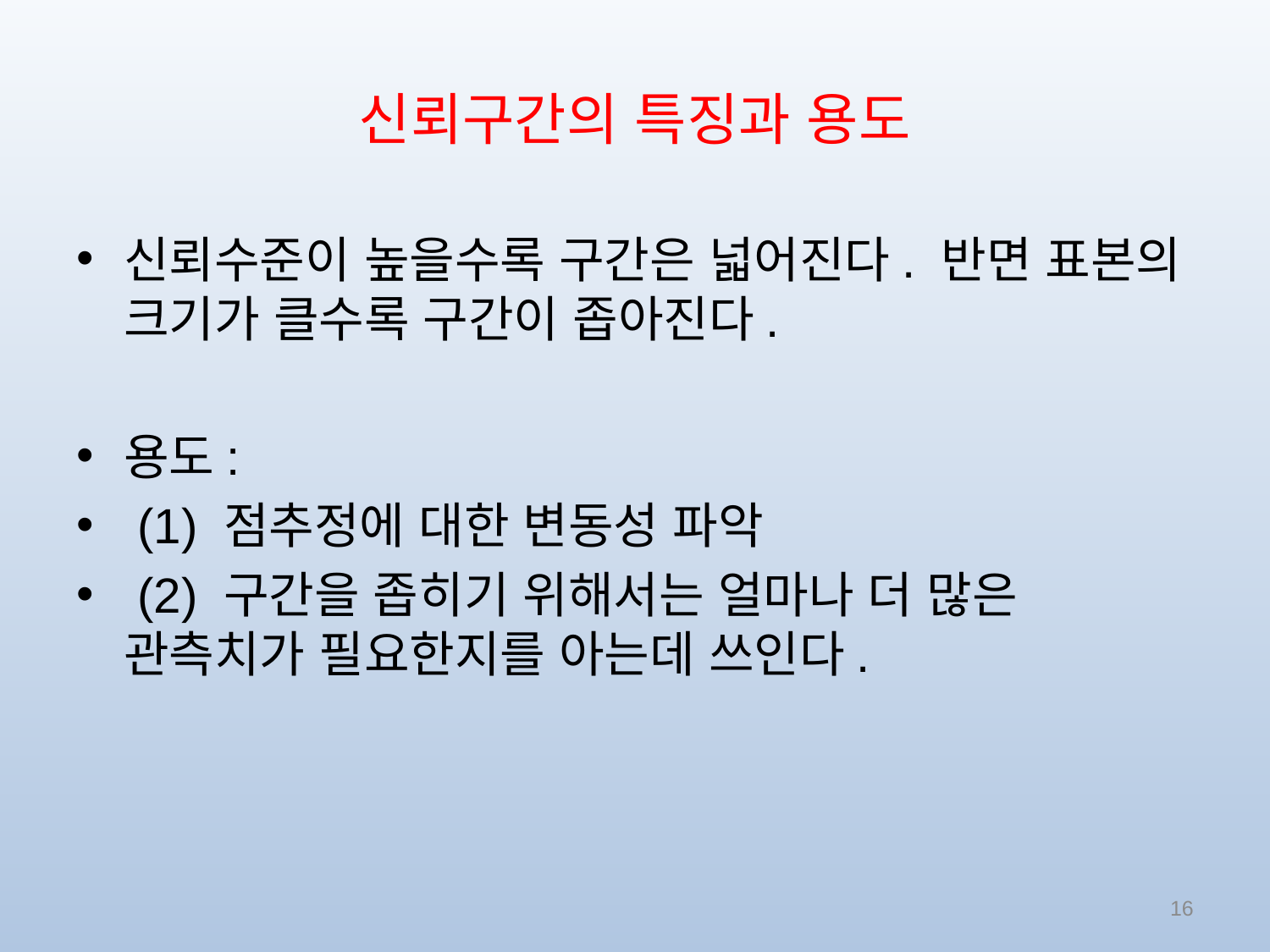

# 신뢰구간의 특징과 용도
신뢰수준이 높을수록 구간은 넓어진다. 반면 표본의 크기가 클수록 구간이 좁아진다.

용도:
 (1) 점추정에 대한 변동성 파악
 (2) 구간을 좁히기 위해서는 얼마나 더 많은 관측치가 필요한지를 아는데 쓰인다.

16